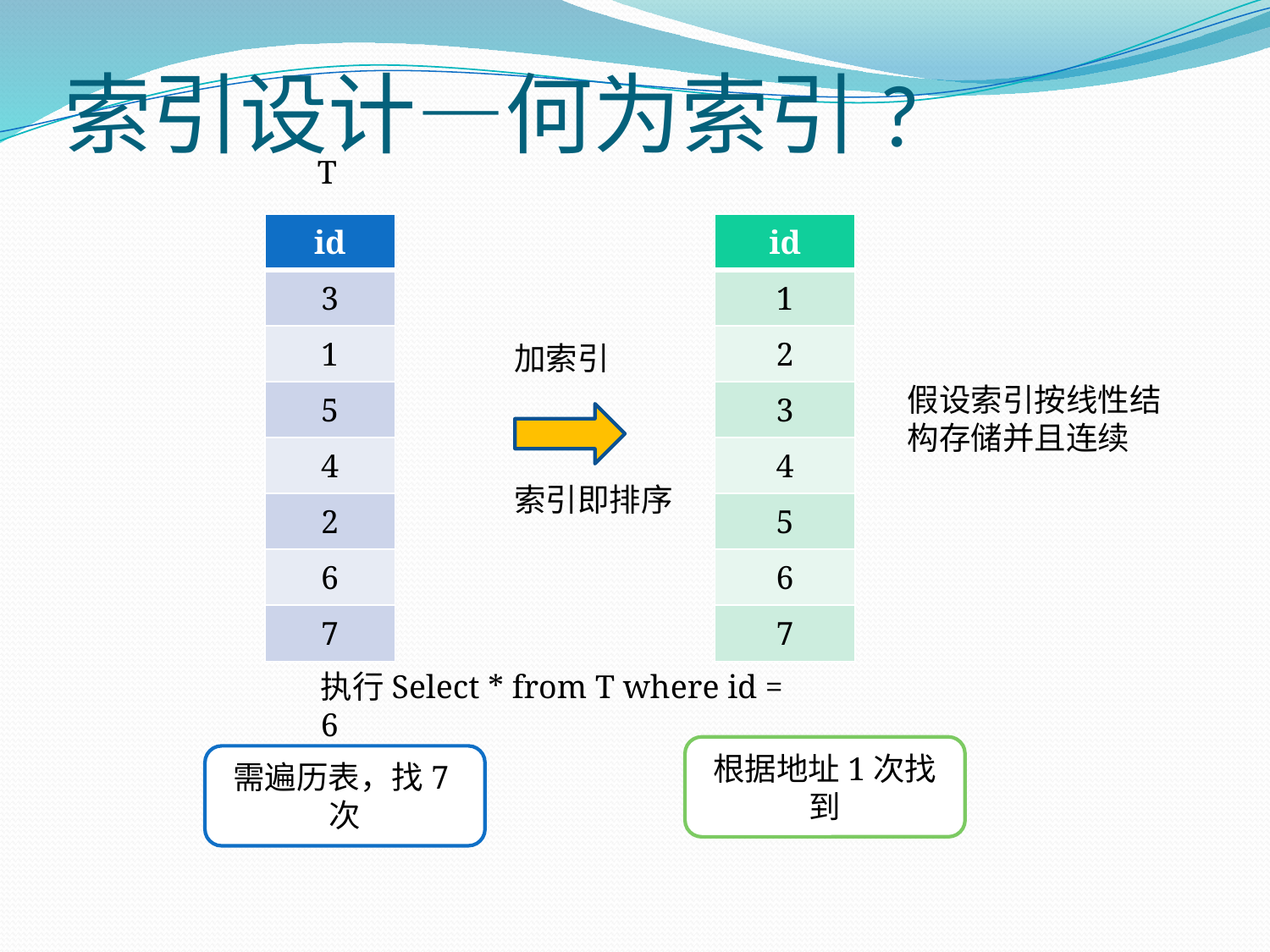

# 索引设计—何为索引?
T
| id |
| --- |
| 3 |
| 1 |
| 5 |
| 4 |
| 2 |
| 6 |
| 7 |
| id |
| --- |
| 1 |
| 2 |
| 3 |
| 4 |
| 5 |
| 6 |
| 7 |
加索引
假设索引按线性结构存储并且连续

索引即排序
执行Select * from T where id = 6
根据地址1次找到
需遍历表，找7次